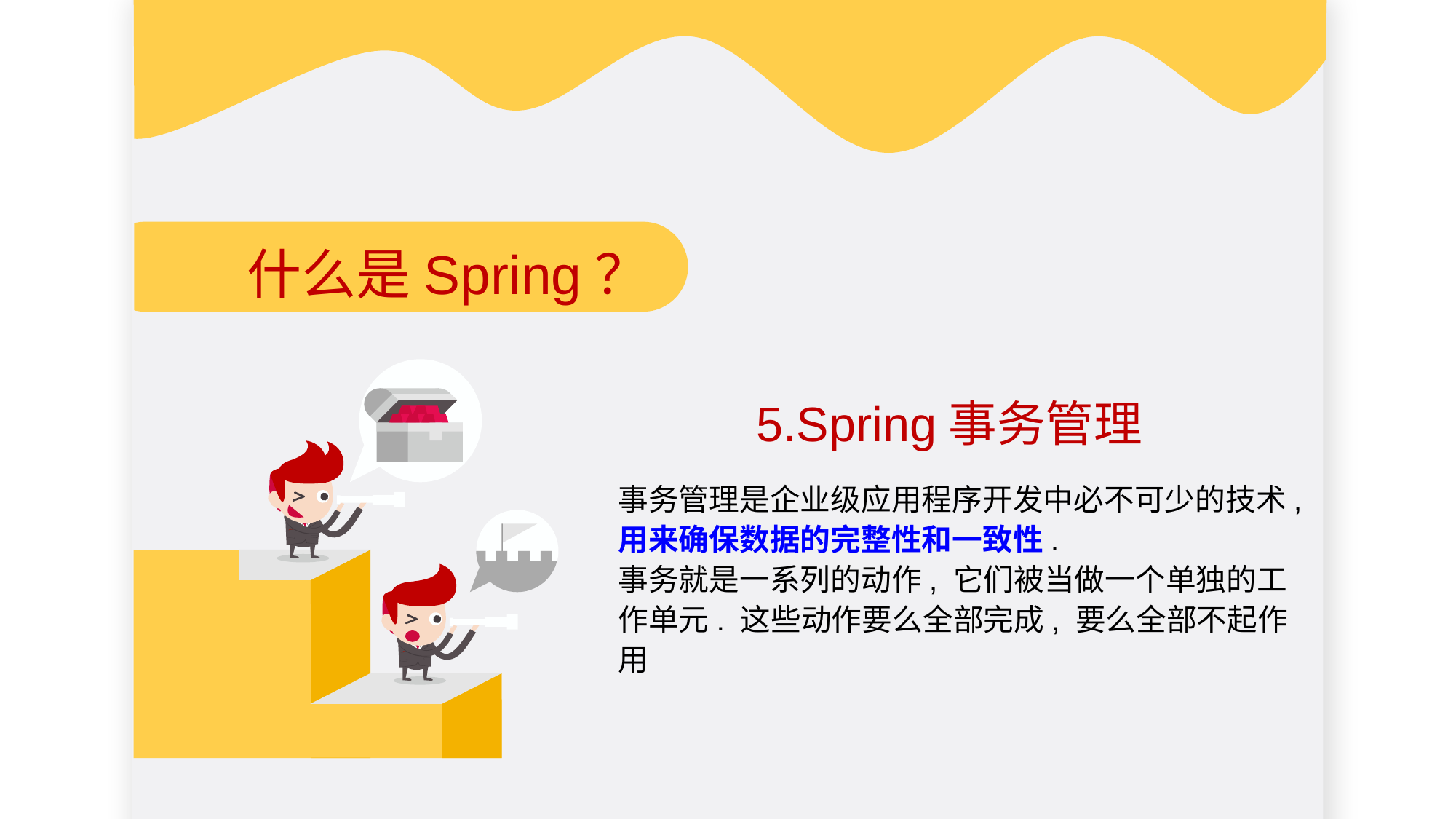

什么是Spring？

5.Spring事务管理
事务管理是企业级应用程序开发中必不可少的技术,  用来确保数据的完整性和一致性.
事务就是一系列的动作, 它们被当做一个单独的工作单元. 这些动作要么全部完成, 要么全部不起作用